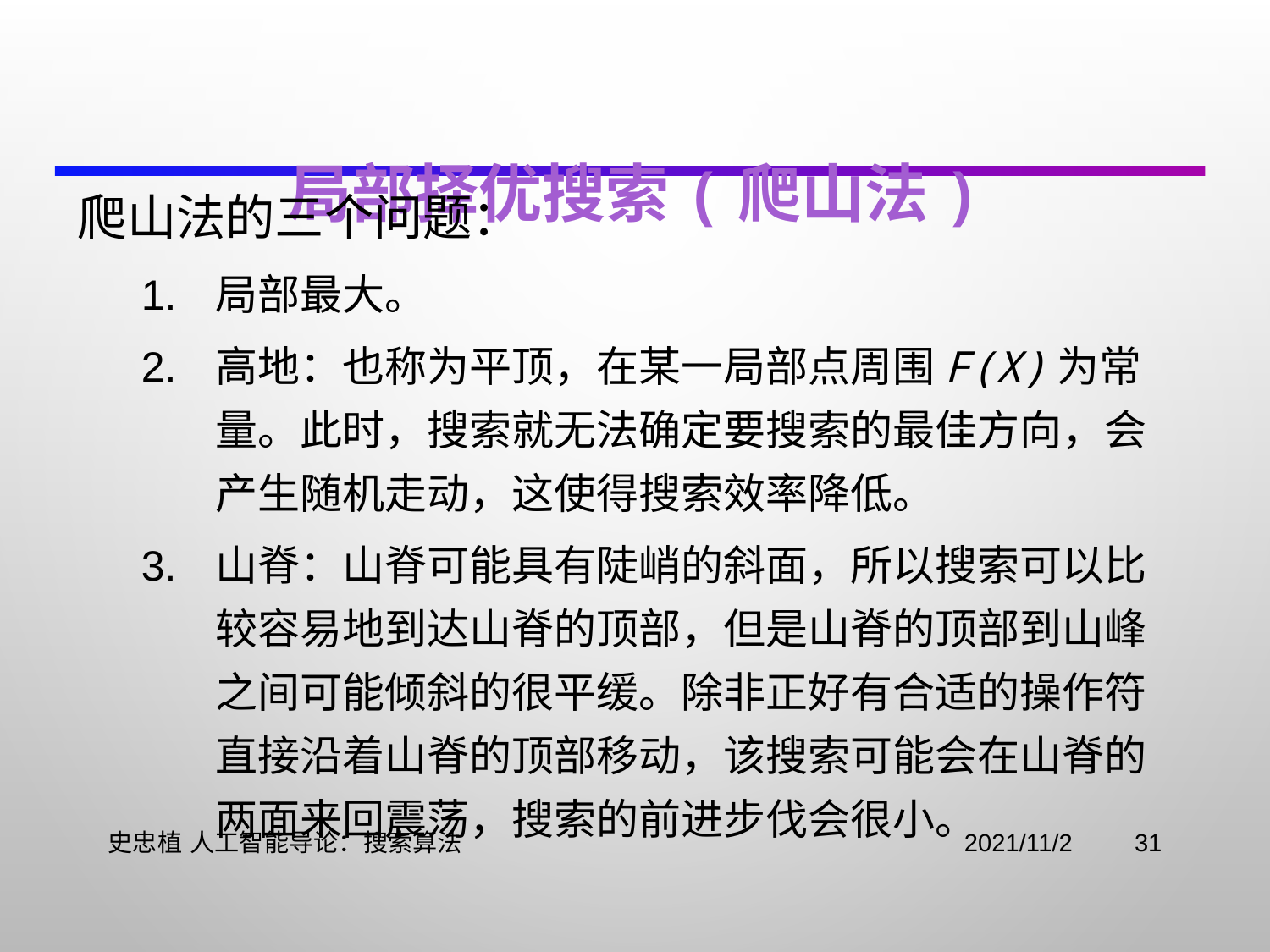

# 局部择优搜索(爬山法)
爬山法的三个问题：
局部最大。
高地：也称为平顶，在某一局部点周围f(x)为常量。此时，搜索就无法确定要搜索的最佳方向，会产生随机走动，这使得搜索效率降低。
山脊：山脊可能具有陡峭的斜面，所以搜索可以比较容易地到达山脊的顶部，但是山脊的顶部到山峰之间可能倾斜的很平缓。除非正好有合适的操作符直接沿着山脊的顶部移动，该搜索可能会在山脊的两面来回震荡，搜索的前进步伐会很小。
史忠植 人工智能导论：搜索算法
2021/11/2
31